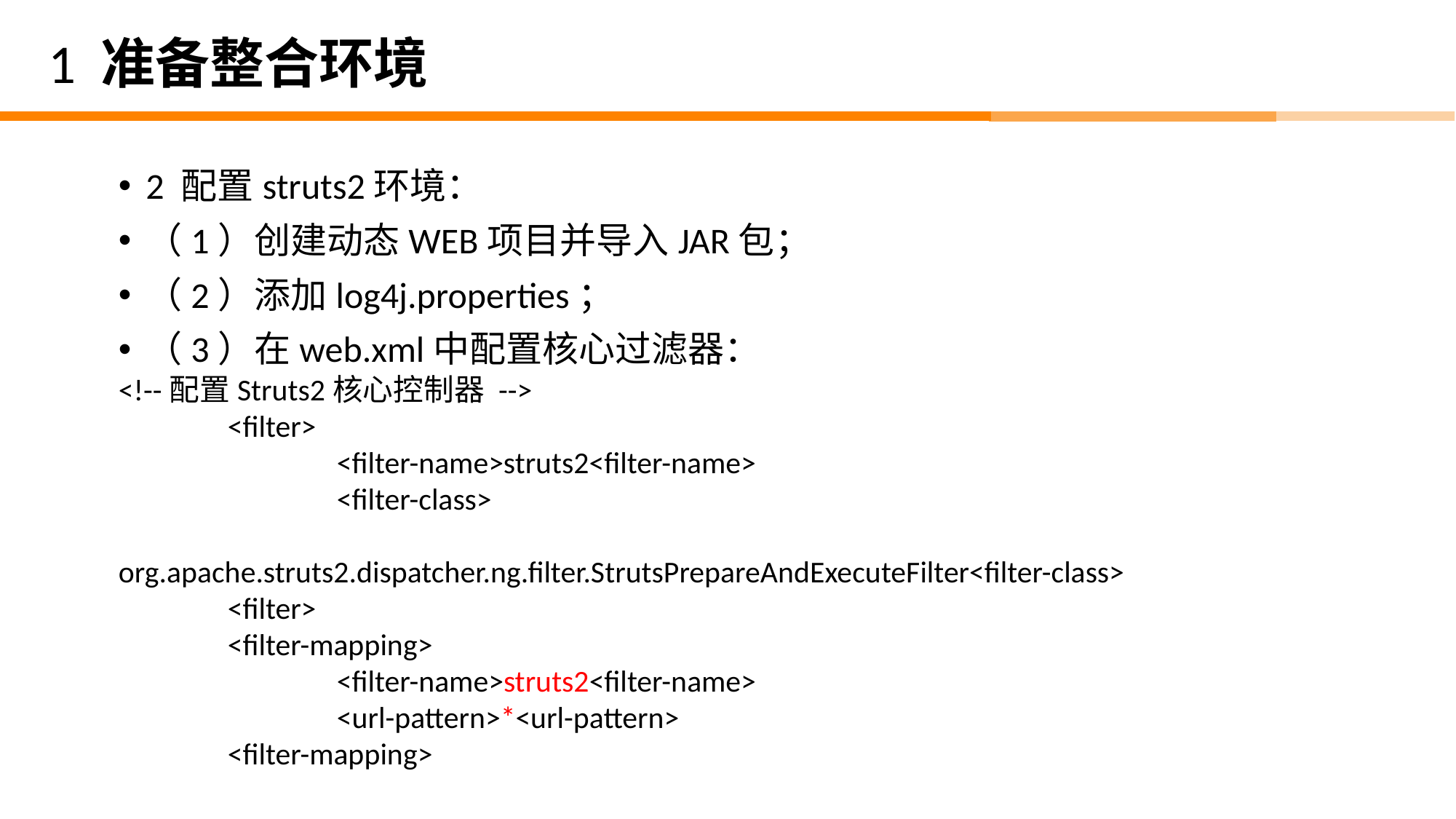

# 1 准备整合环境
2 配置struts2环境：
（1）创建动态WEB项目并导入JAR包；
（2）添加log4j.properties；
（3）在web.xml中配置核心过滤器：
<!--配置Struts2核心控制器 -->
	<filter>
		<filter-name>struts2<filter-name>
		<filter-class>
			org.apache.struts2.dispatcher.ng.filter.StrutsPrepareAndExecuteFilter<filter-class>
	<filter>
	<filter-mapping>
		<filter-name>struts2<filter-name>
		<url-pattern>*<url-pattern>
	<filter-mapping>